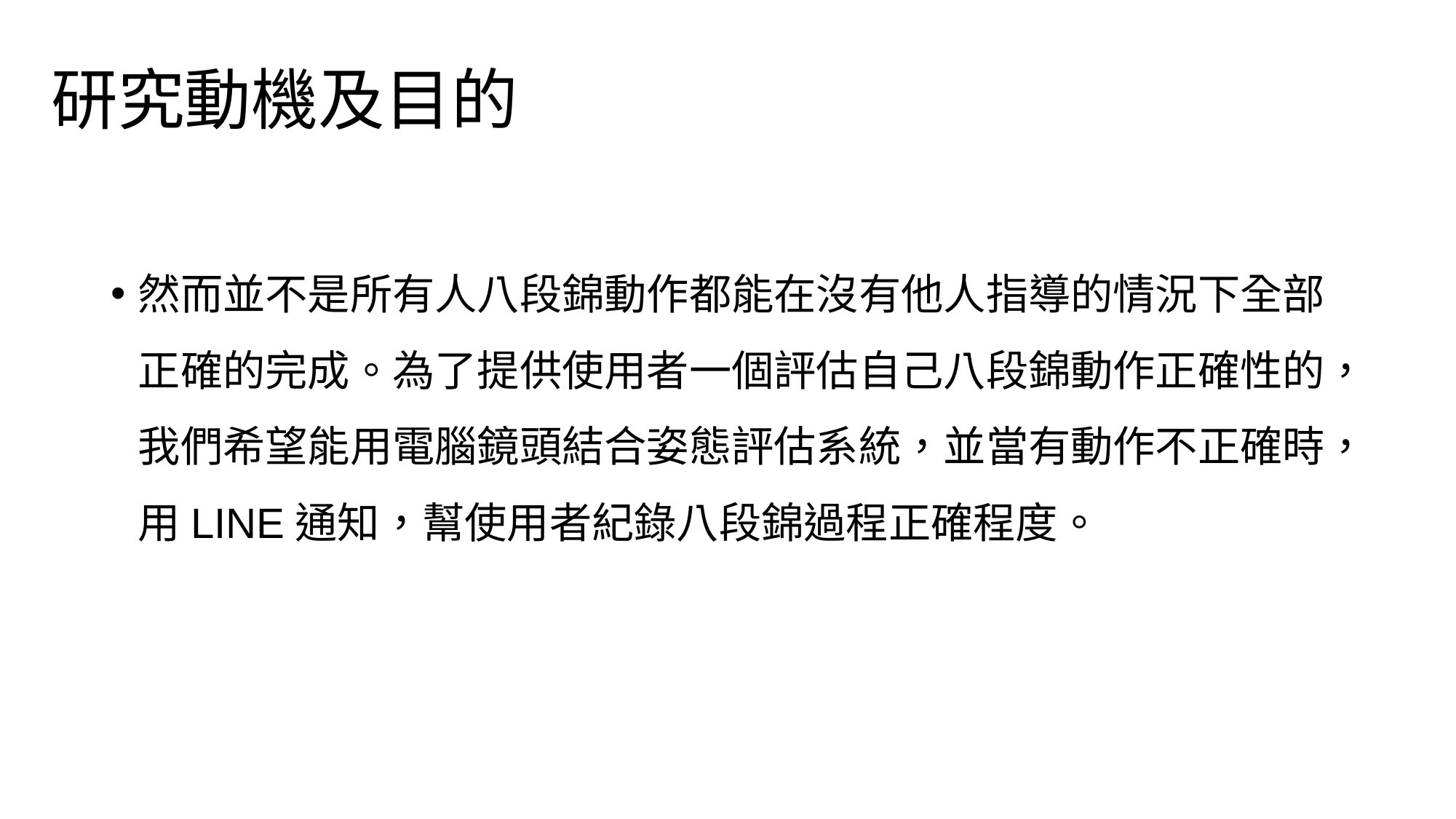

# 研究動機及目的
然而並不是所有人八段錦動作都能在沒有他人指導的情況下全部正確的完成。為了提供使用者一個評估自己八段錦動作正確性的，我們希望能用電腦鏡頭結合姿態評估系統，並當有動作不正確時，用LINE通知，幫使用者紀錄八段錦過程正確程度。